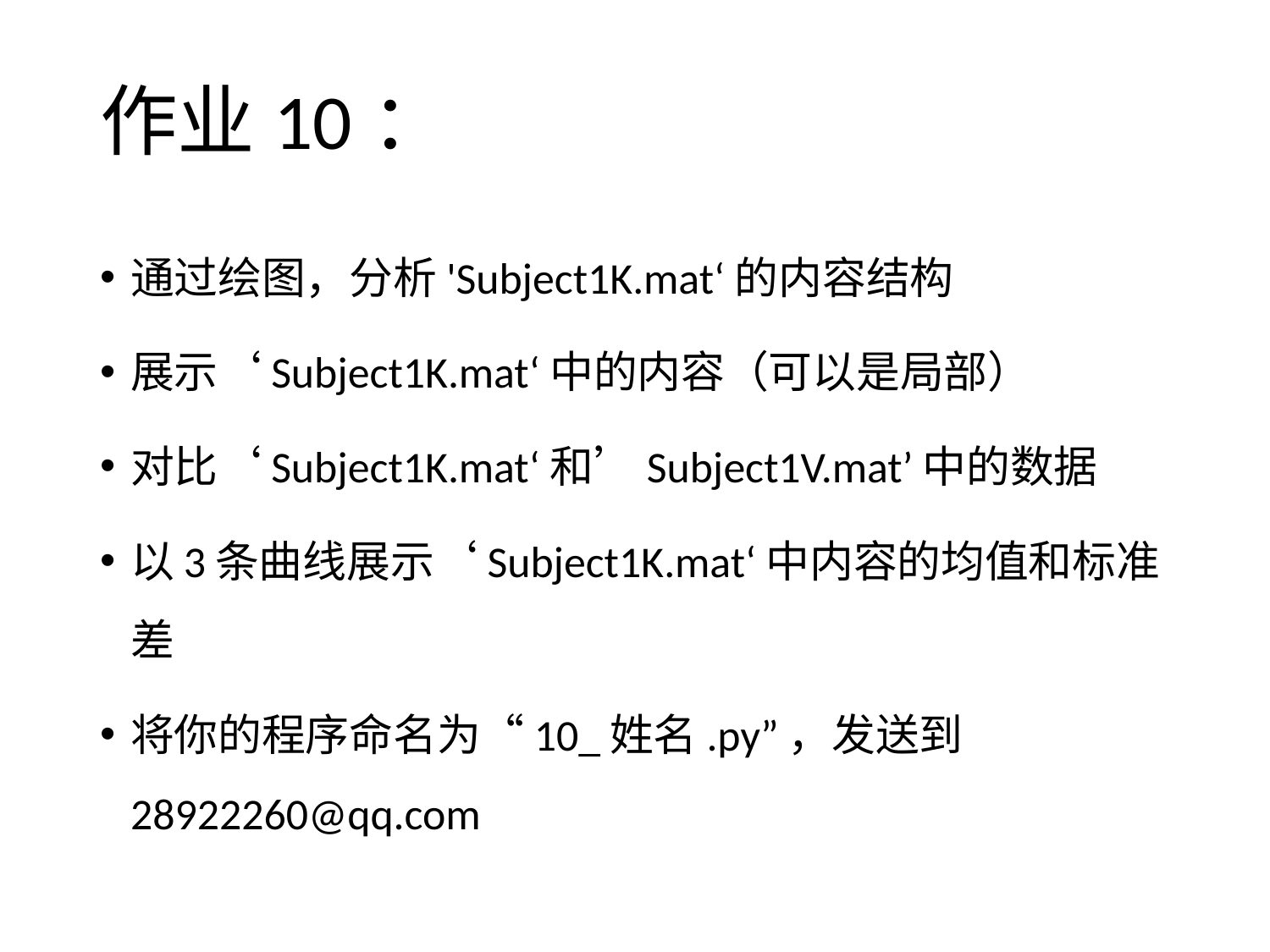

# 作业10：
通过绘图，分析'Subject1K.mat‘的内容结构
展示‘Subject1K.mat‘中的内容（可以是局部）
对比‘Subject1K.mat‘和’Subject1V.mat’中的数据
以3条曲线展示‘Subject1K.mat‘中内容的均值和标准差
将你的程序命名为“10_姓名.py”，发送到28922260@qq.com